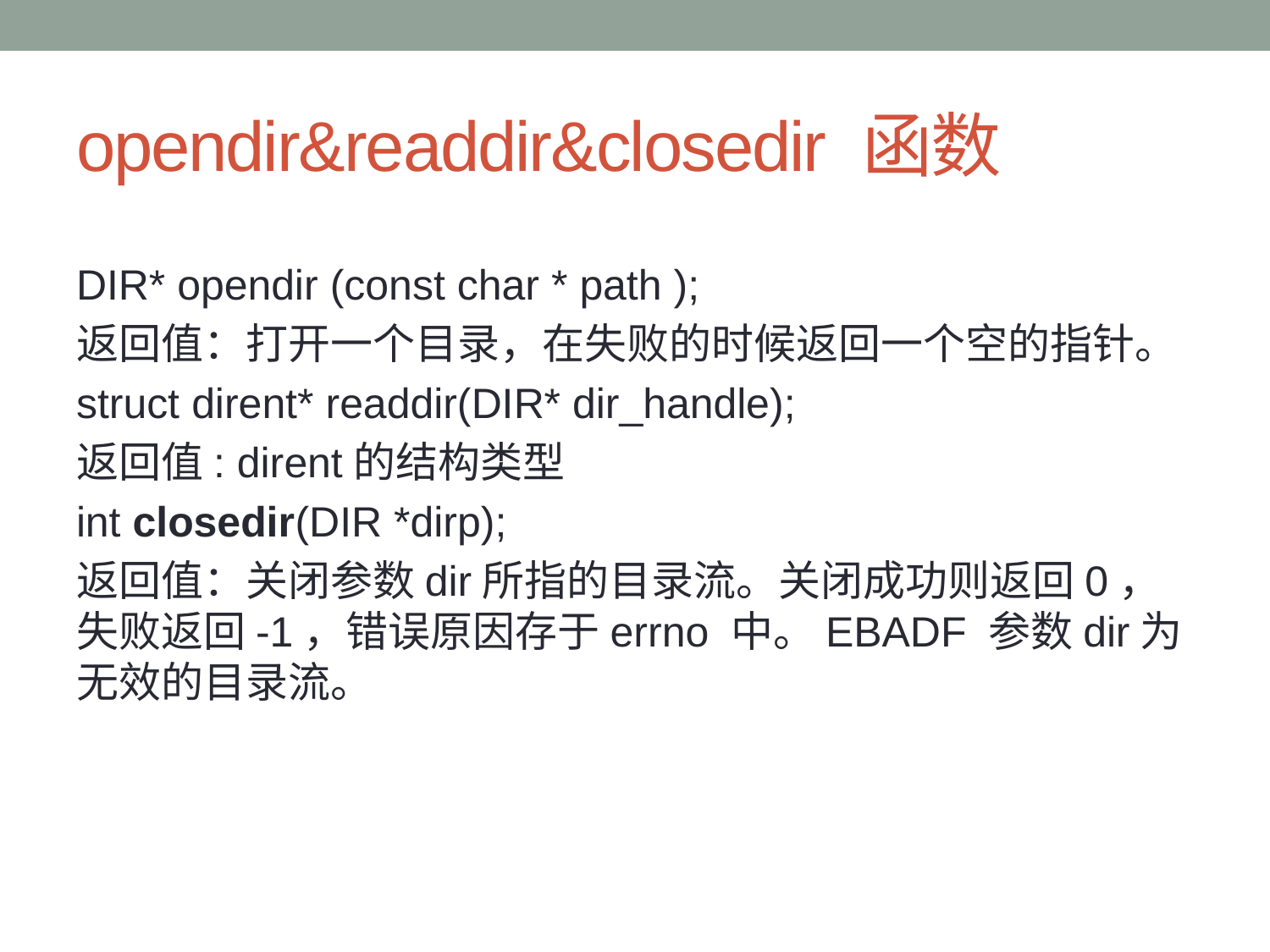

# opendir&readdir&closedir 函数
DIR* opendir (const char * path );
返回值：打开一个目录，在失败的时候返回一个空的指针。
struct dirent* readdir(DIR* dir_handle);
返回值: dirent的结构类型
int closedir(DIR *dirp);
返回值：关闭参数dir所指的目录流。关闭成功则返回0，失败返回-1，错误原因存于errno 中。EBADF 参数dir为无效的目录流。